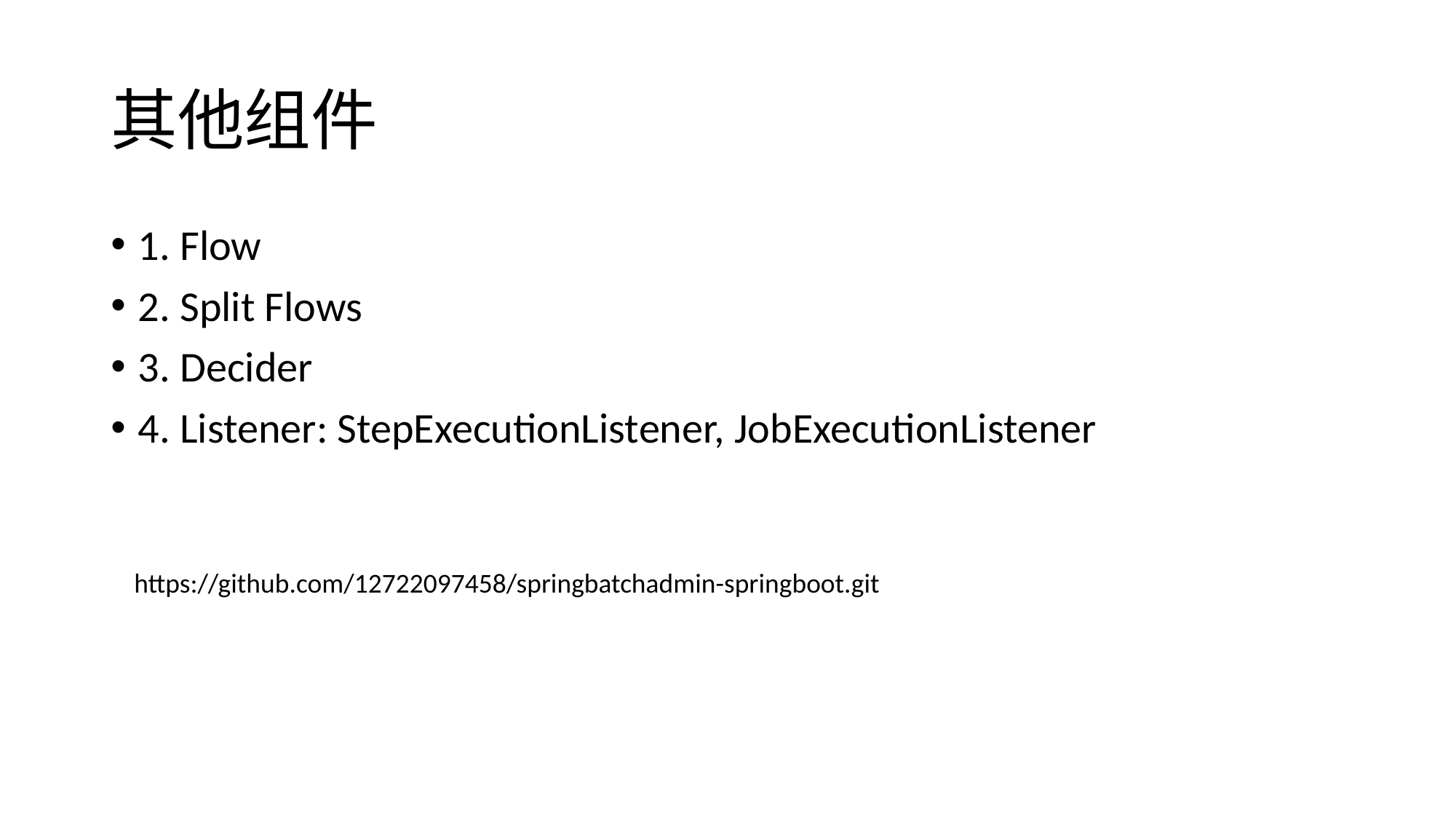

# 其他组件
1. Flow
2. Split Flows
3. Decider
4. Listener: StepExecutionListener, JobExecutionListener
https://github.com/12722097458/springbatchadmin-springboot.git